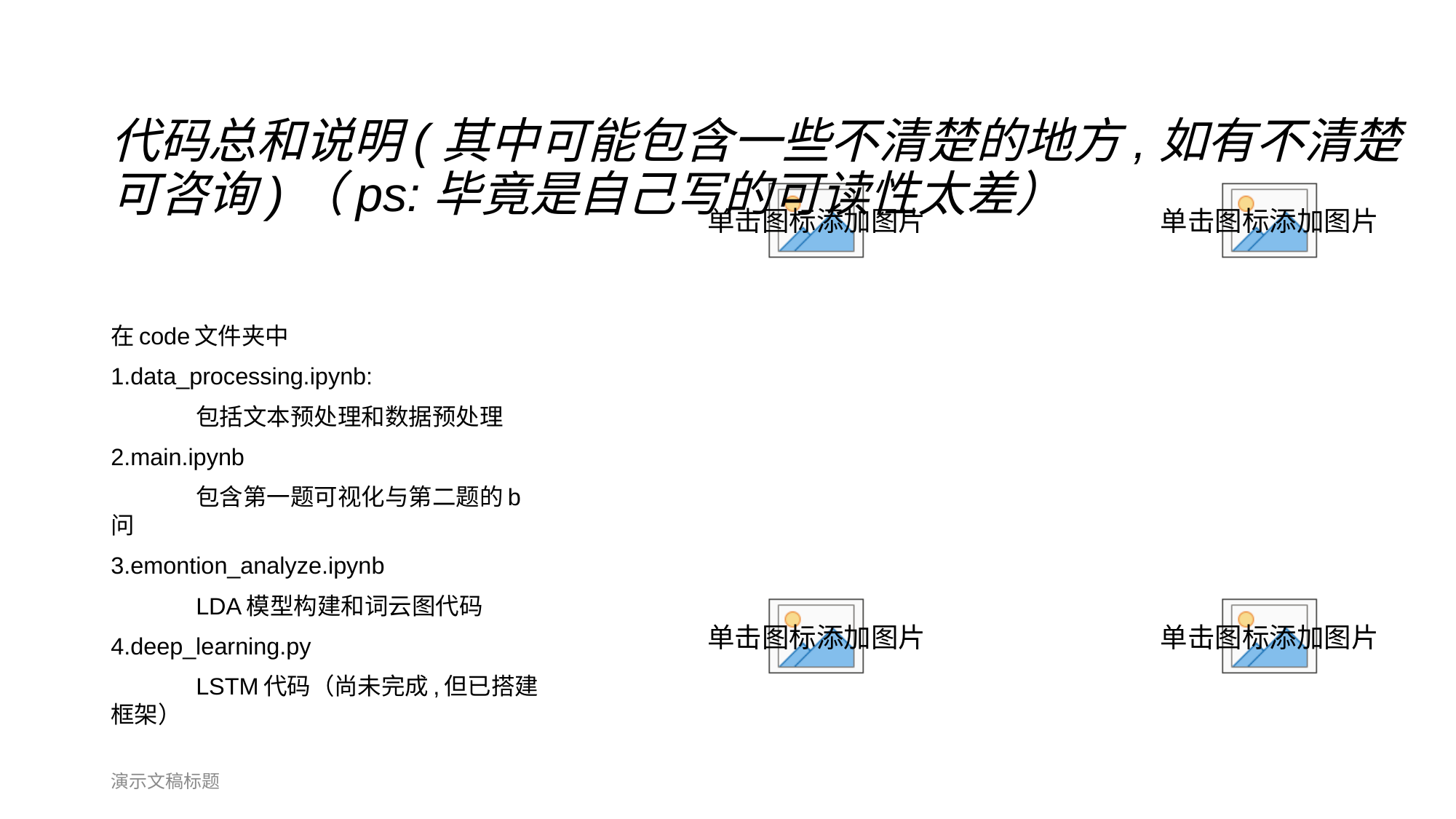

# 代码总和说明(其中可能包含一些不清楚的地方,如有不清楚可咨询)（ps:毕竟是自己写的可读性太差）
在code文件夹中
1.data_processing.ipynb:
	包括文本预处理和数据预处理
2.main.ipynb
	包含第一题可视化与第二题的b问
3.emontion_analyze.ipynb
	LDA模型构建和词云图代码
4.deep_learning.py
	LSTM代码（尚未完成,但已搭建框架）

演示文稿标题